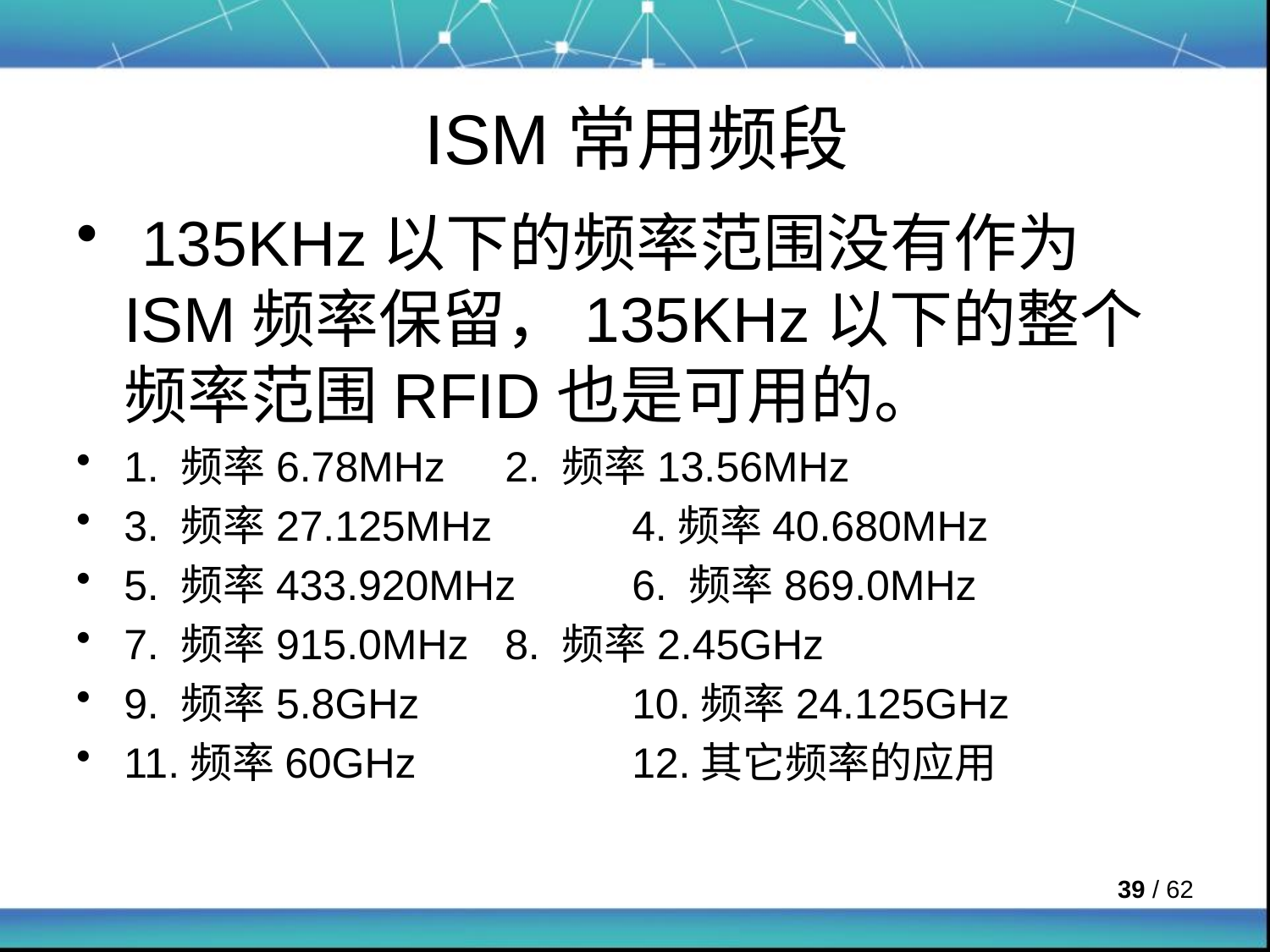

# ISM常用频段
 135KHz以下的频率范围没有作为ISM频率保留，135KHz以下的整个频率范围RFID也是可用的。
1. 频率6.78MHz   	2. 频率13.56MHz
3. 频率27.125MHz  	4.频率40.680MHz
5. 频率433.920MHz 	6. 频率869.0MHz
7. 频率915.0MHz  	8. 频率2.45GHz
9. 频率5.8GHz 		10.频率24.125GHz
11.频率60GHz  		12.其它频率的应用
39 / 62